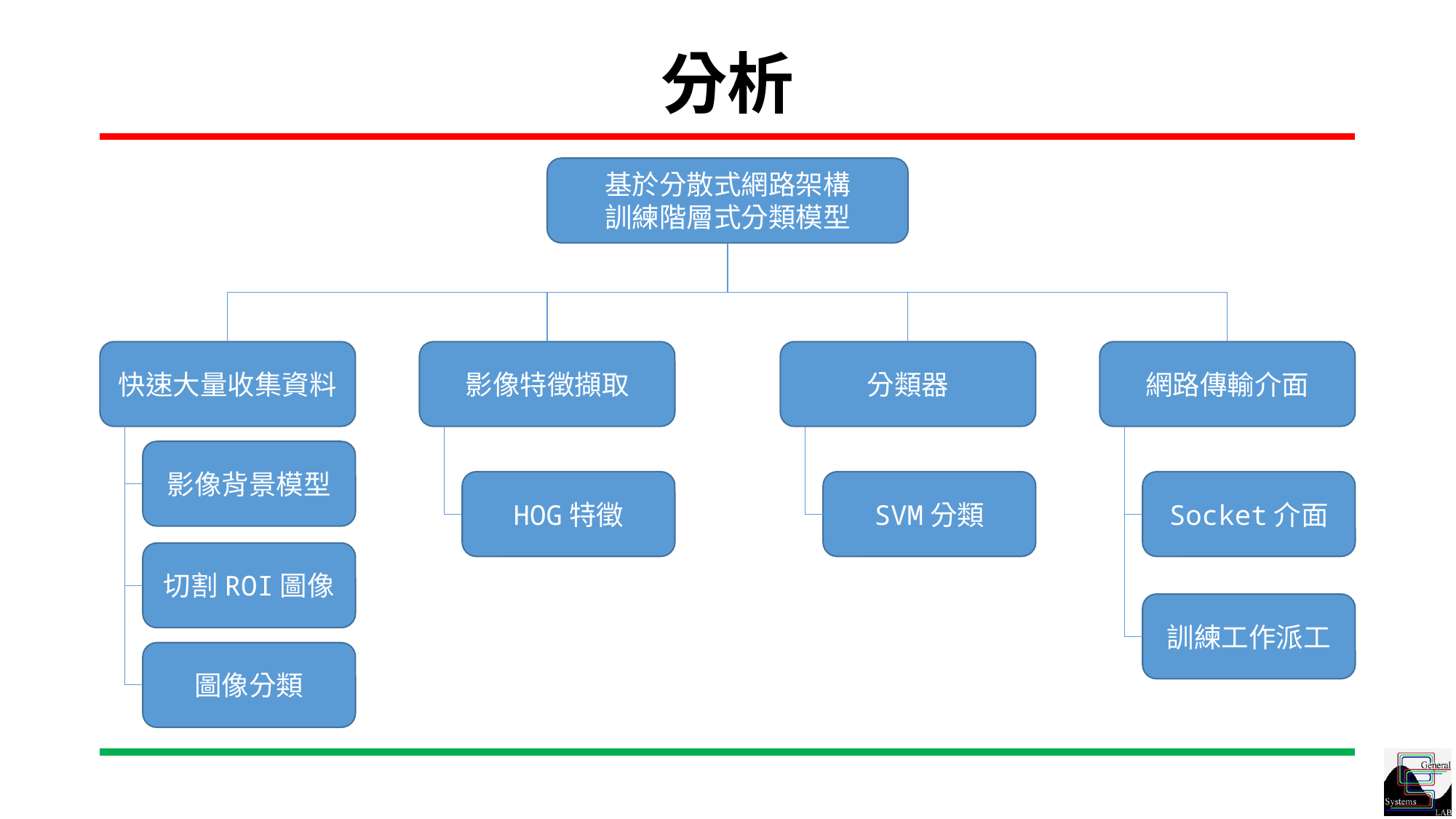

# 分析
基於分散式網路架構
訓練階層式分類模型
影像特徵擷取
分類器
網路傳輸介面
快速大量收集資料
影像背景模型
SVM分類
Socket介面
HOG特徵
切割ROI圖像
訓練工作派工
圖像分類